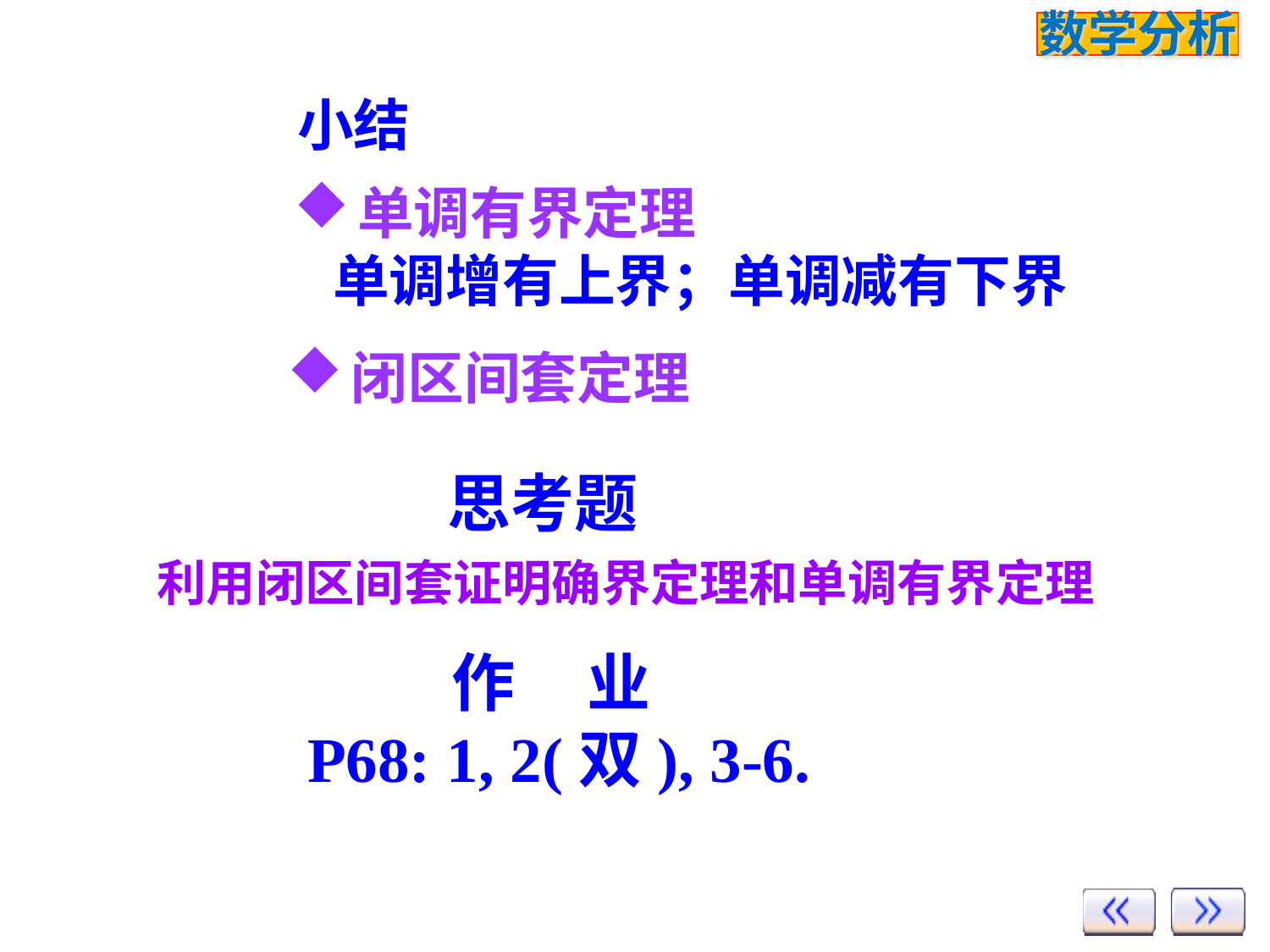

# 小结
单调有界定理
  单调增有上界；单调减有下界
闭区间套定理
思考题
利用闭区间套证明确界定理和单调有界定理
         作     业
P68: 1, 2(双), 3-6.